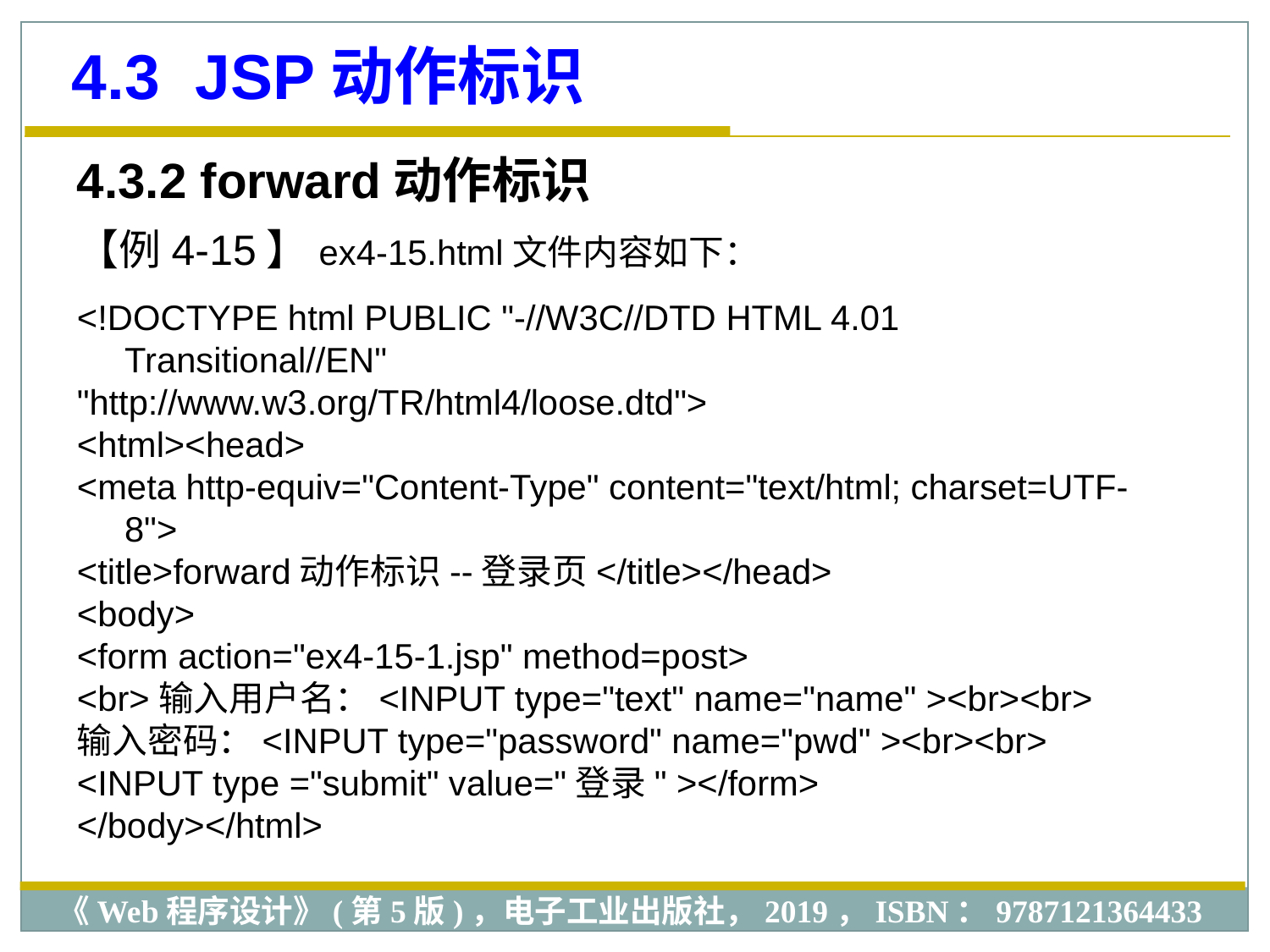

4.3  JSP动作标识
4.3.2 forward动作标识
【例4-15】ex4-15.html文件内容如下：
<!DOCTYPE html PUBLIC "-//W3C//DTD HTML 4.01 Transitional//EN"
"http://www.w3.org/TR/html4/loose.dtd">
<html><head>
<meta http-equiv="Content-Type" content="text/html; charset=UTF-8">
<title>forward动作标识--登录页</title></head>
<body>
<form action="ex4-15-1.jsp" method=post>
<br>输入用户名：<INPUT type="text" name="name" ><br><br>
输入密码：<INPUT type="password" name="pwd" ><br><br>
<INPUT type ="submit" value="登录" ></form>
</body></html>